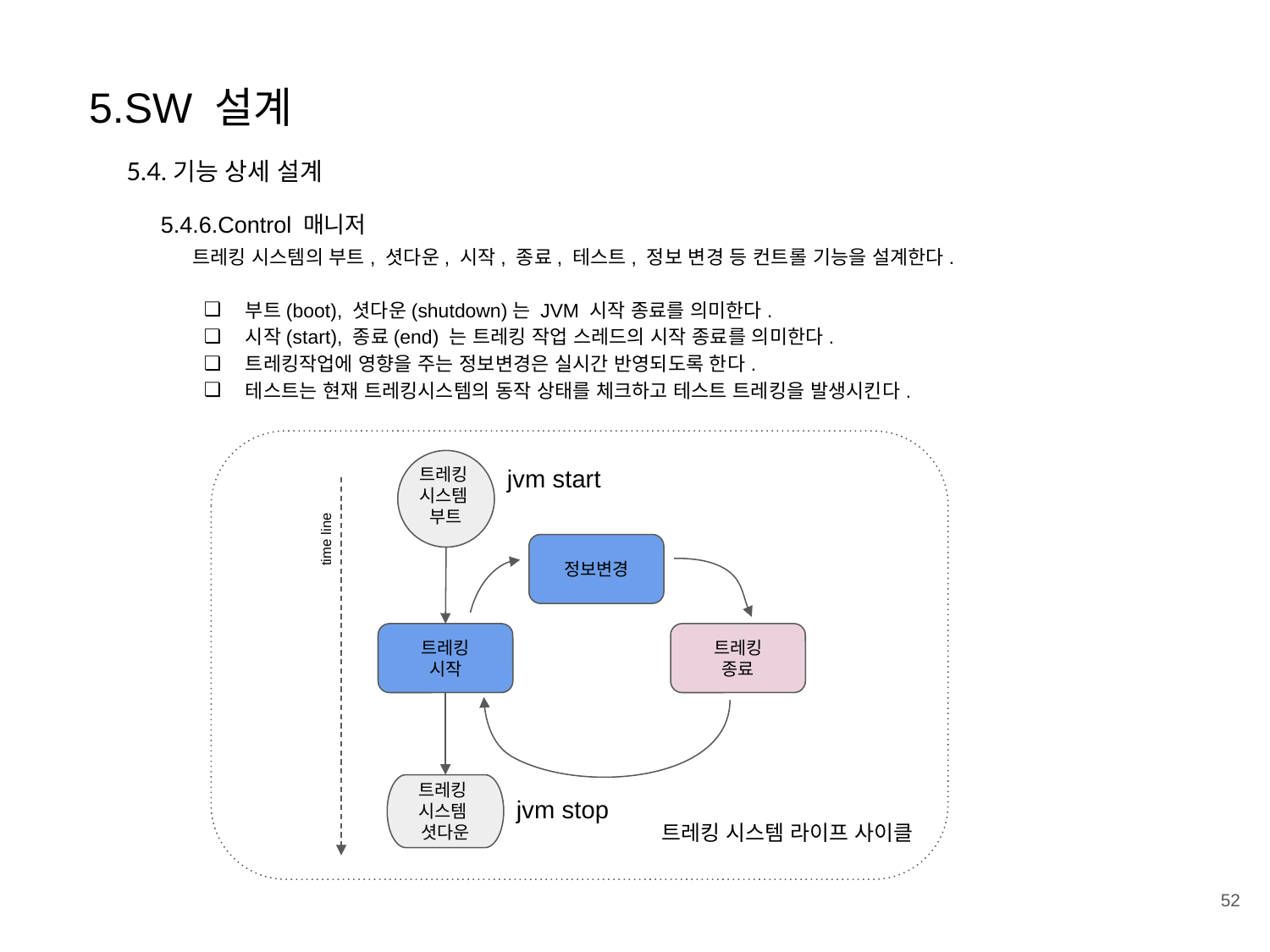

5.SW 설계
5.4.기능 상세 설계
5.4.6.Control 매니저
     트레킹 시스템의 부트, 셧다운, 시작, 종료, 테스트, 정보 변경 등 컨트롤 기능을 설계한다.

부트(boot), 셧다운(shutdown)는 JVM 시작 종료를 의미한다.
시작(start), 종료(end) 는 트레킹 작업 스레드의 시작 종료를 의미한다.
트레킹작업에 영향을 주는 정보변경은 실시간 반영되도록 한다.
테스트는 현재 트레킹시스템의 동작 상태를 체크하고 테스트 트레킹을 발생시킨다.

트레킹 시스템 라이프 사이클
트레킹
시스템
부트
jvm start

time line
정보변경

트레킹
시작
트레킹
종료

트레킹
시스템
셧다운
jvm stop
52